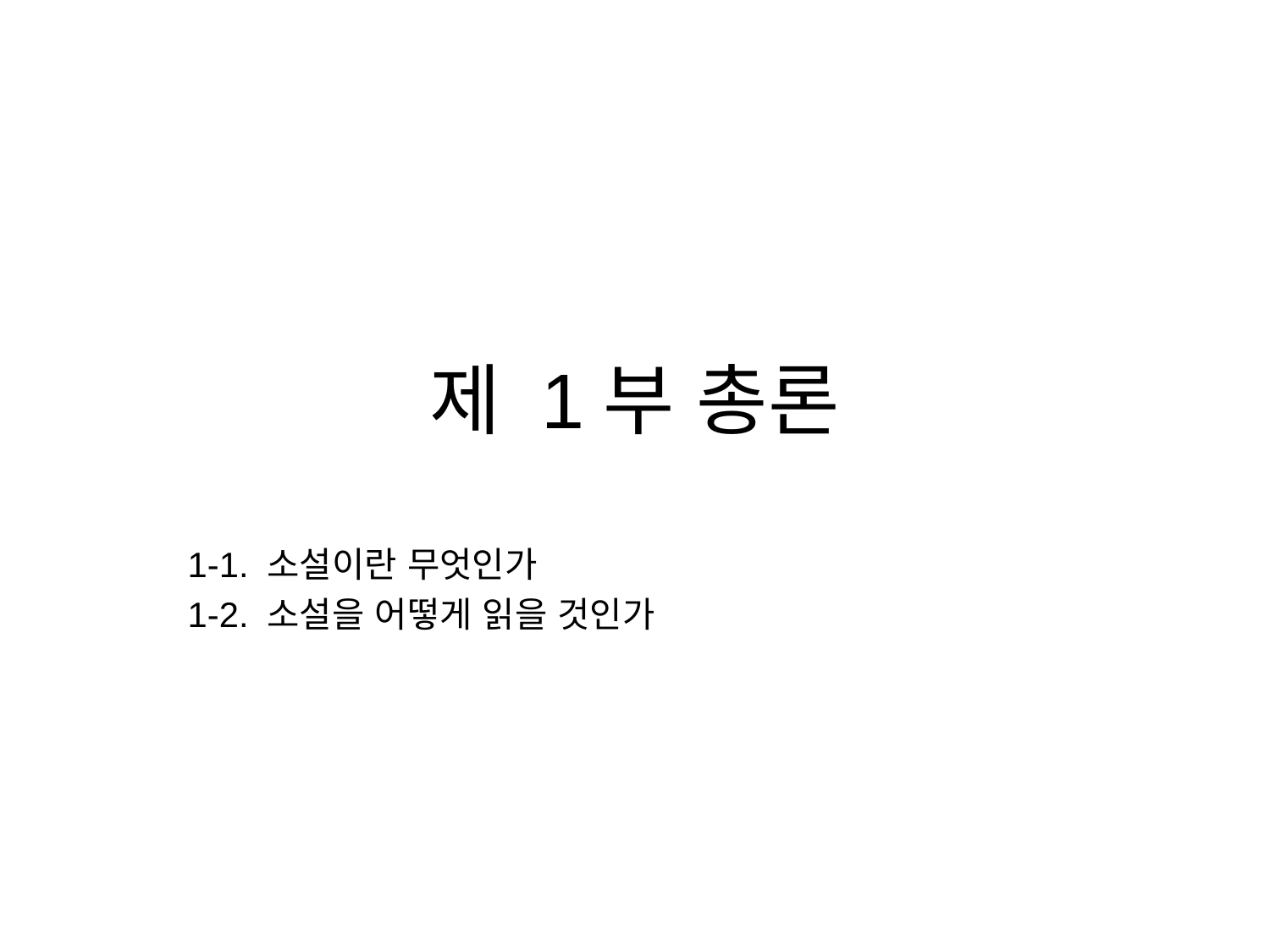

# 제 1부 총론
1-1. 소설이란 무엇인가
1-2. 소설을 어떻게 읽을 것인가